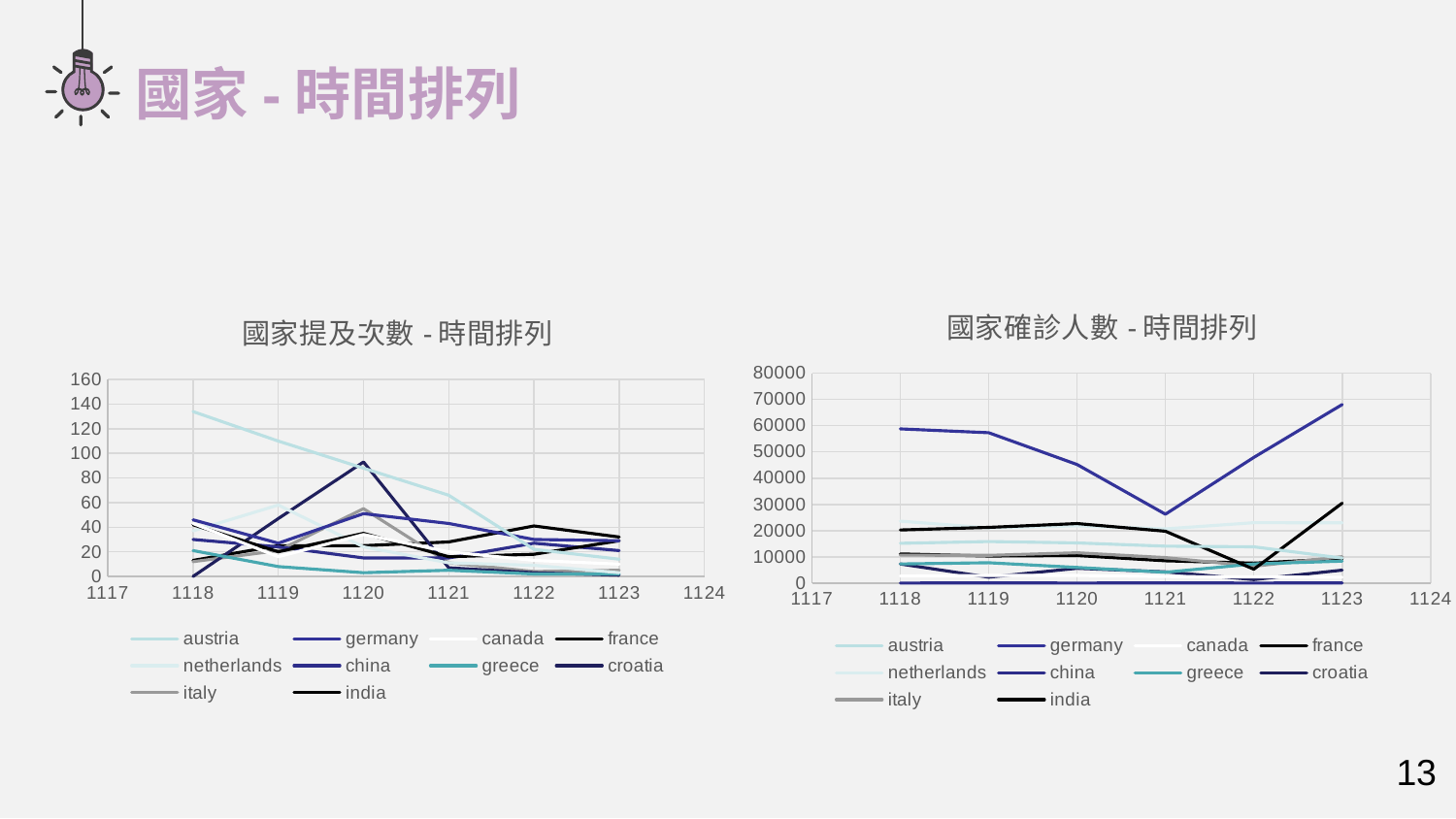

國家-時間排列

### Chart: 國家確診人數-時間排列

| Category | austria | germany | canada | france | netherlands | china | greece | croatia | italy | india |
|---|---|---|---|---|---|---|---|---|---|---|

### Chart: 國家提及次數-時間排列

| Category | austria | germany | canada | france | netherlands | china | greece | croatia | italy | india |
|---|---|---|---|---|---|---|---|---|---|---|
13